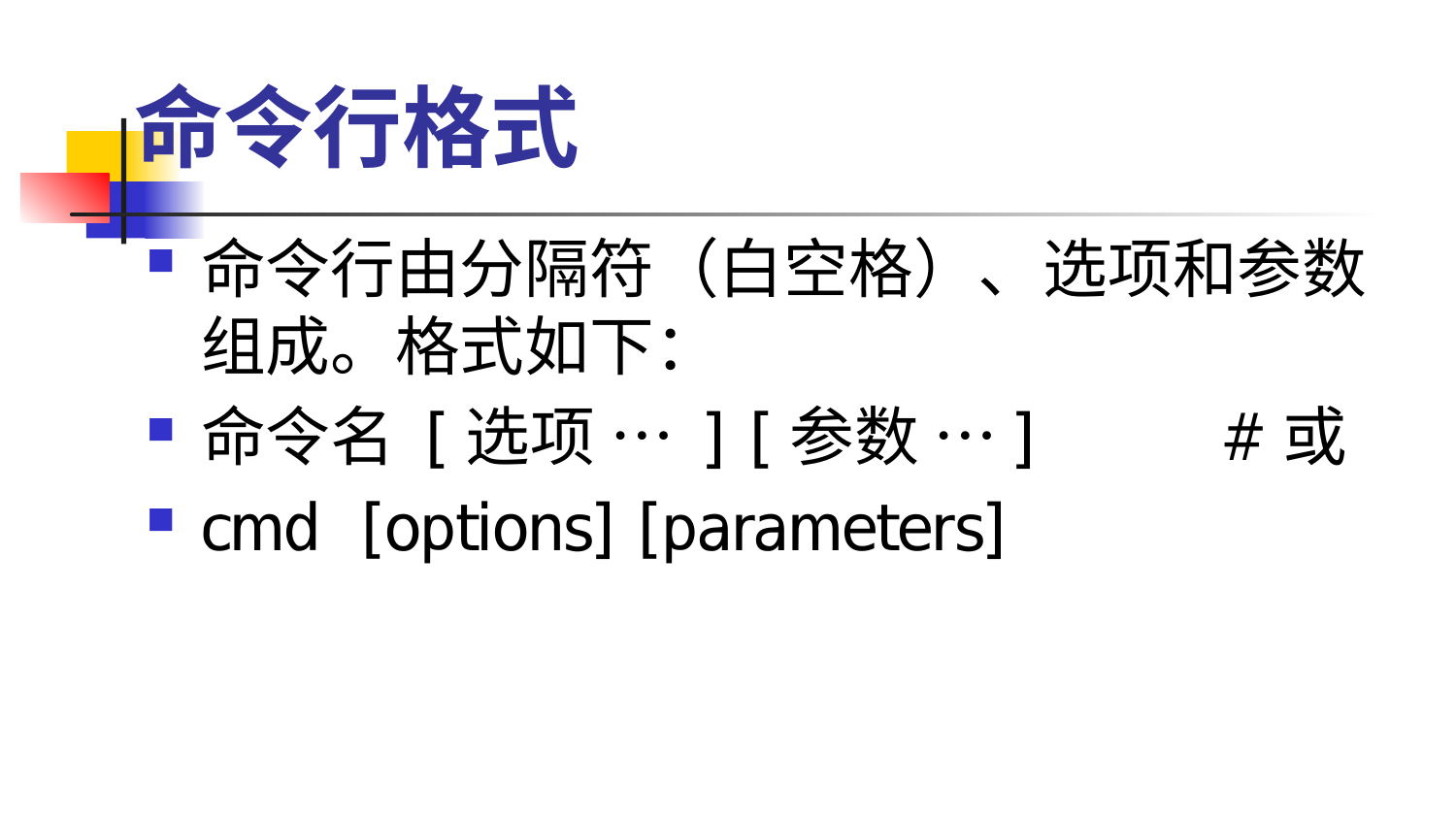

# 命令行格式
命令行由分隔符（白空格）、选项和参数组成。格式如下：
命令名 [选项 … ] [参数 …]		#或
cmd  [options] [parameters]